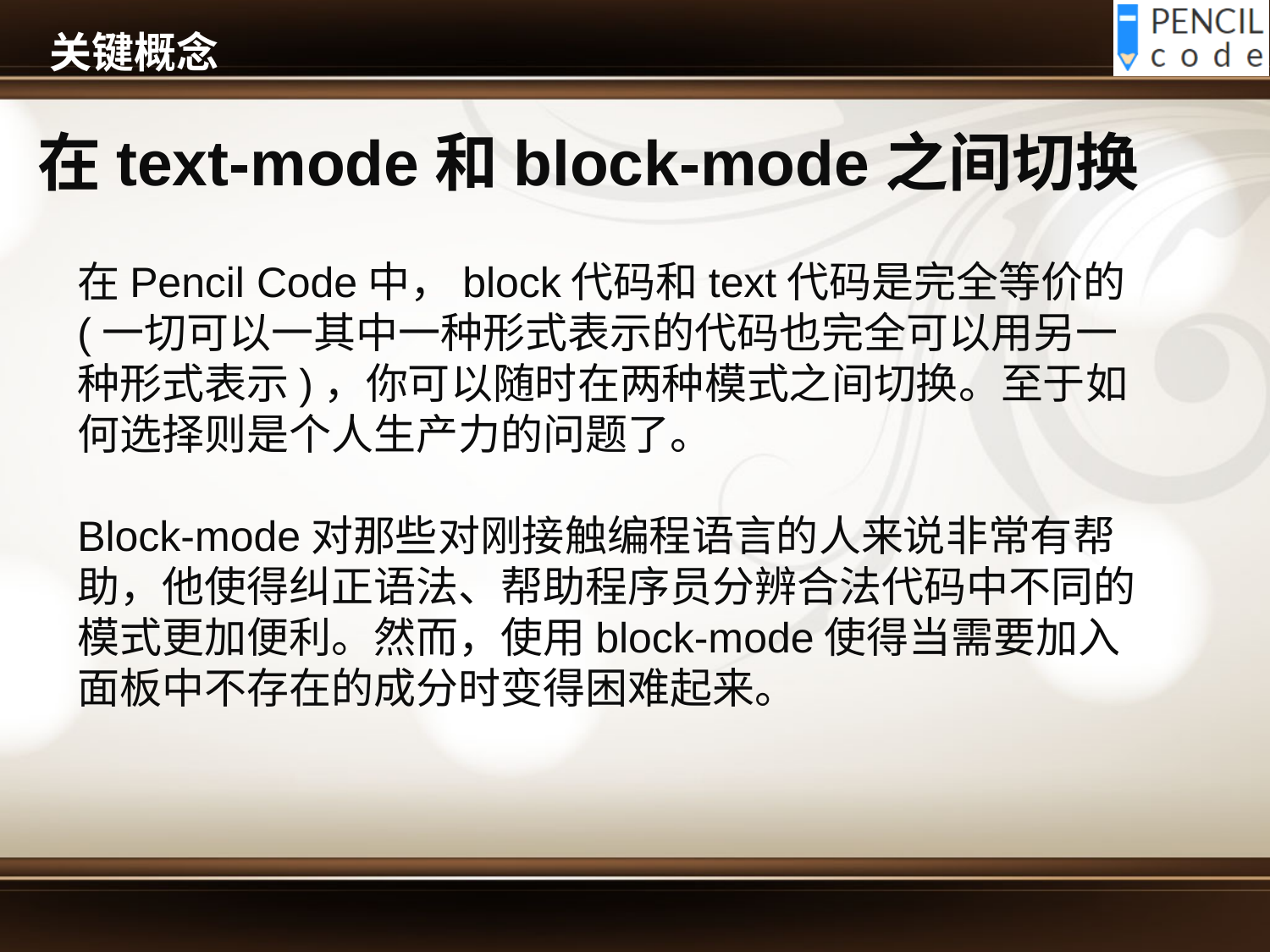

# 关键概念
在text-mode和block-mode之间切换
在Pencil Code中，block代码和text代码是完全等价的(一切可以一其中一种形式表示的代码也完全可以用另一种形式表示)，你可以随时在两种模式之间切换。至于如何选择则是个人生产力的问题了。

Block-mode对那些对刚接触编程语言的人来说非常有帮助，他使得纠正语法、帮助程序员分辨合法代码中不同的模式更加便利。然而，使用block-mode使得当需要加入面板中不存在的成分时变得困难起来。